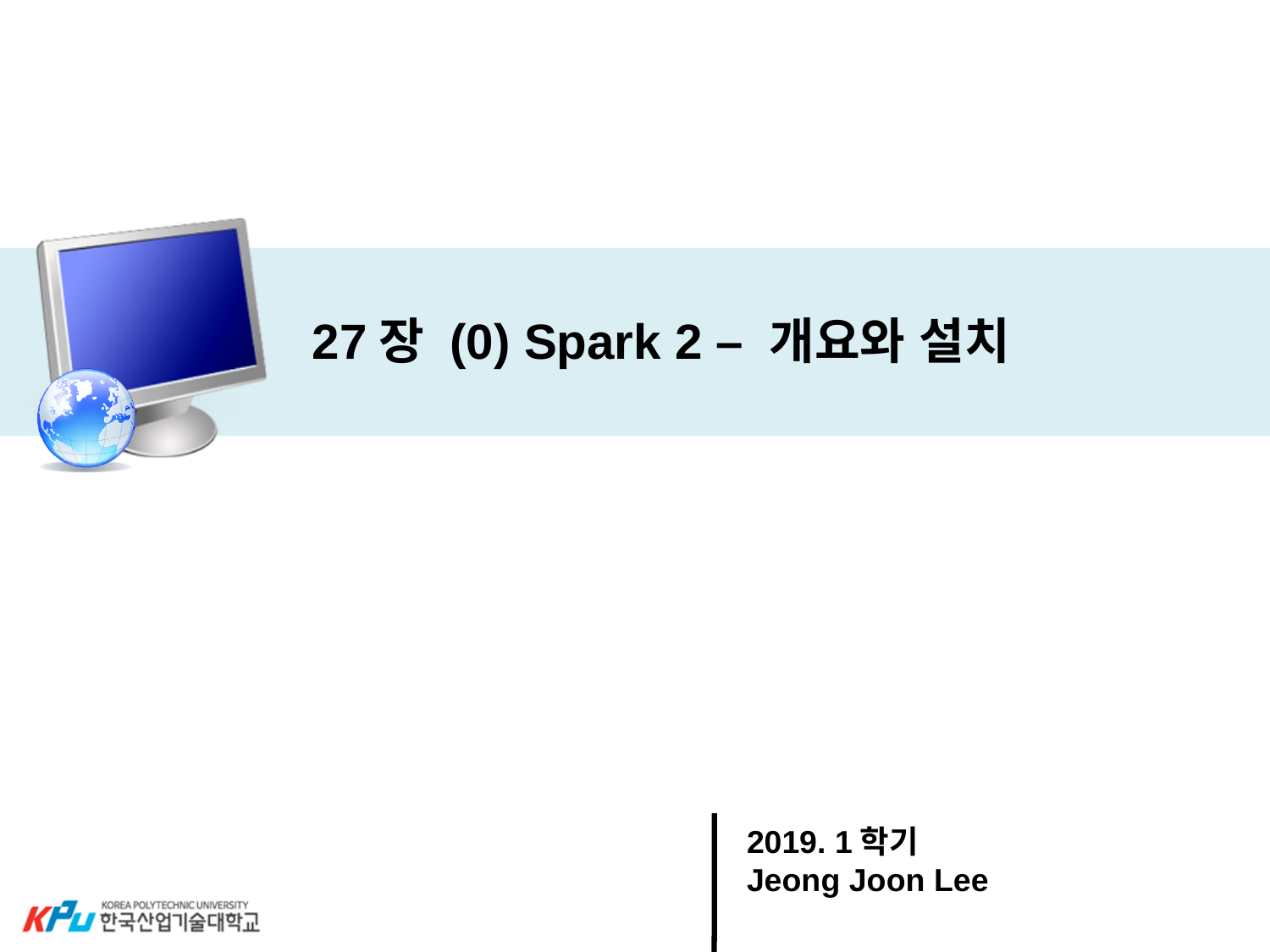

# 27장 (0) Spark 2 – 개요와 설치
2019. 1학기
Jeong Joon Lee